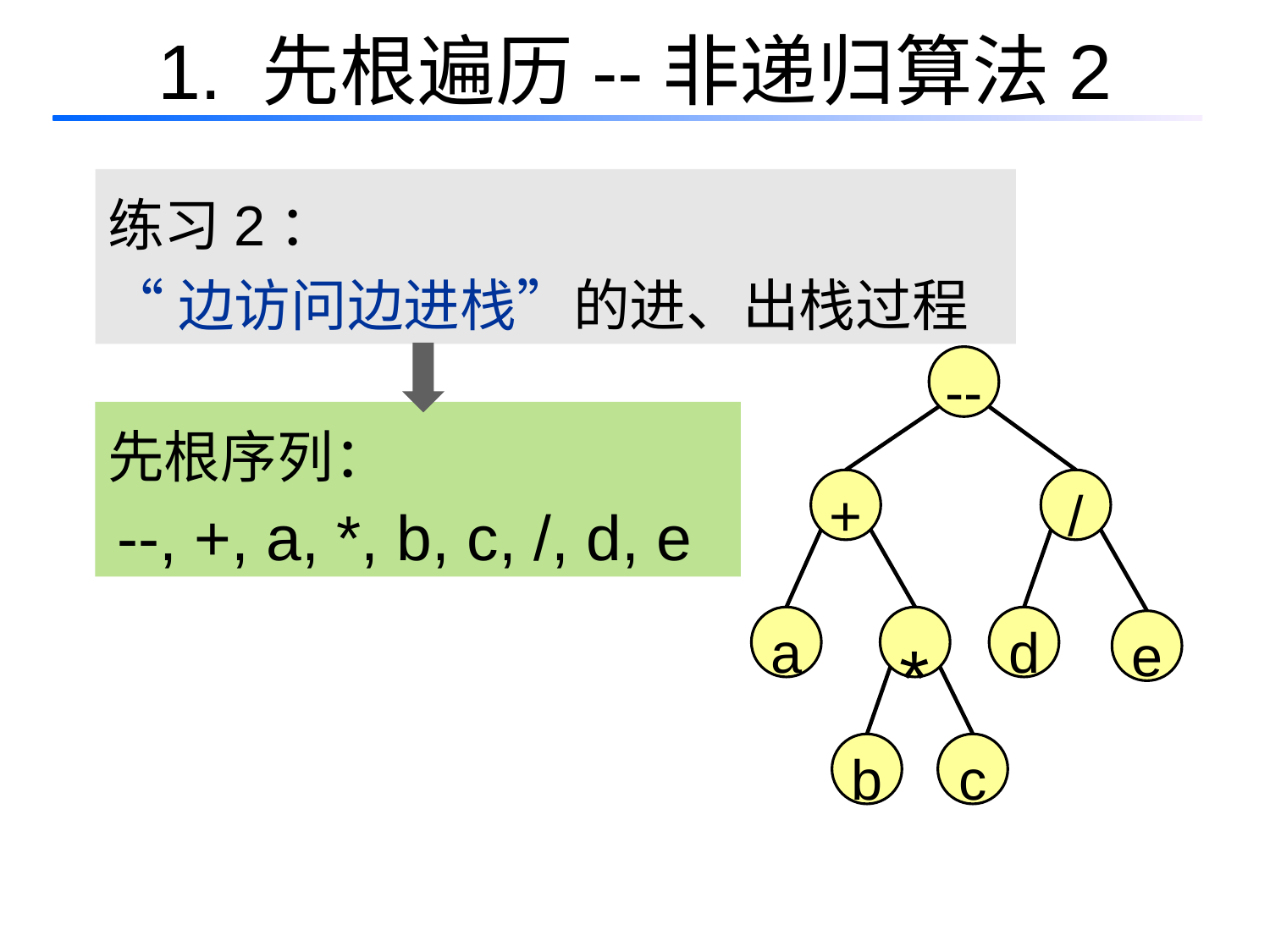

# 1. 先根遍历--非递归算法2

练习2：
“边访问边进栈”的进、出栈过程

--
先根序列：

+
/
--, +, a, *, b, c, /, d, e
a
*
d
e
b
c